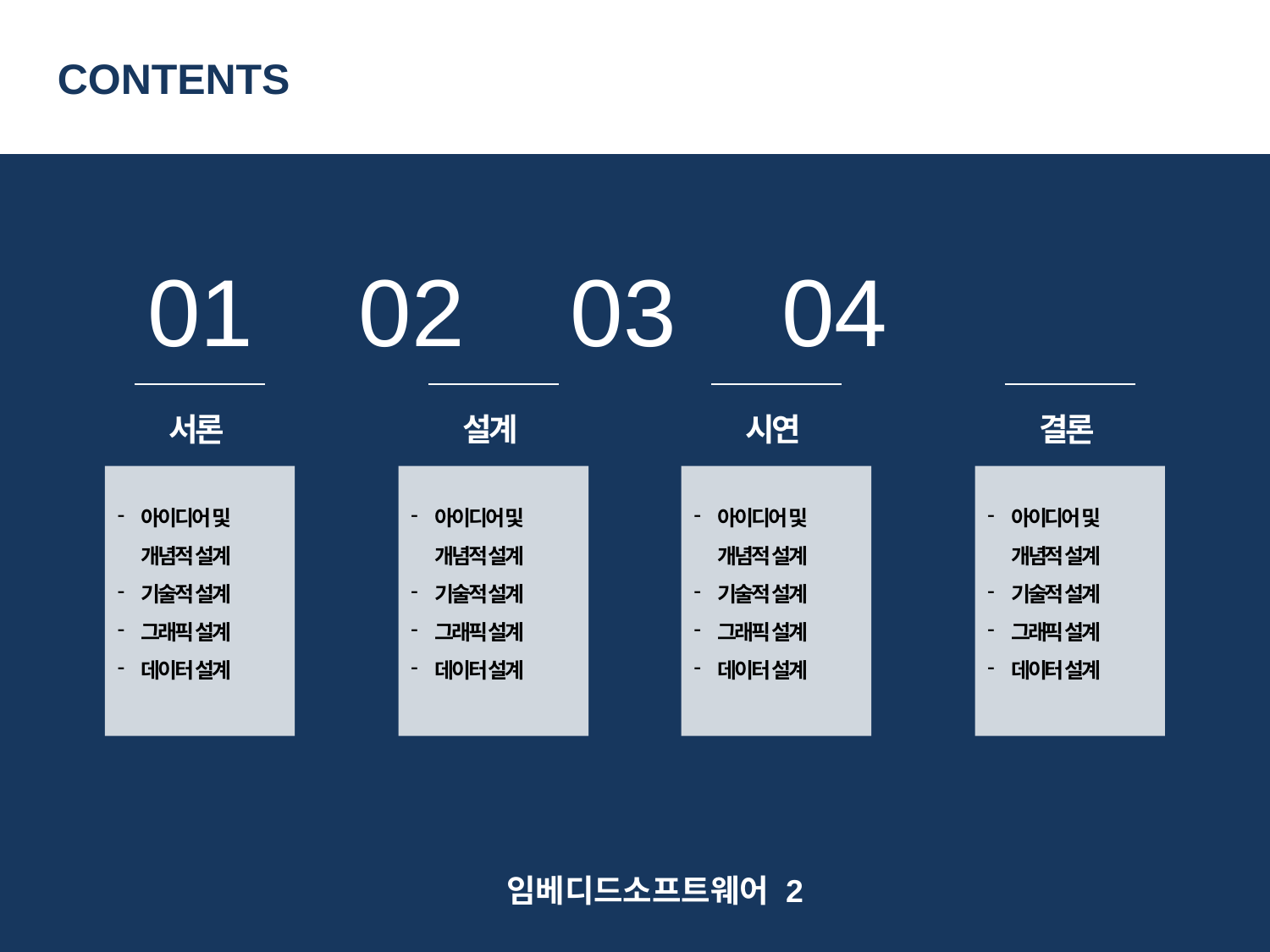

CONTENTS
01    02    03    04
서론
설계
시연
결론

아이디어 및
개념적 설계
기술적 설계
그래픽 설계
데이터 설계
아이디어 및
개념적 설계
기술적 설계
그래픽 설계
데이터 설계
아이디어 및
개념적 설계
기술적 설계
그래픽 설계
데이터 설계
아이디어 및
개념적 설계
기술적 설계
그래픽 설계
데이터 설계
임베디드소프트웨어 2